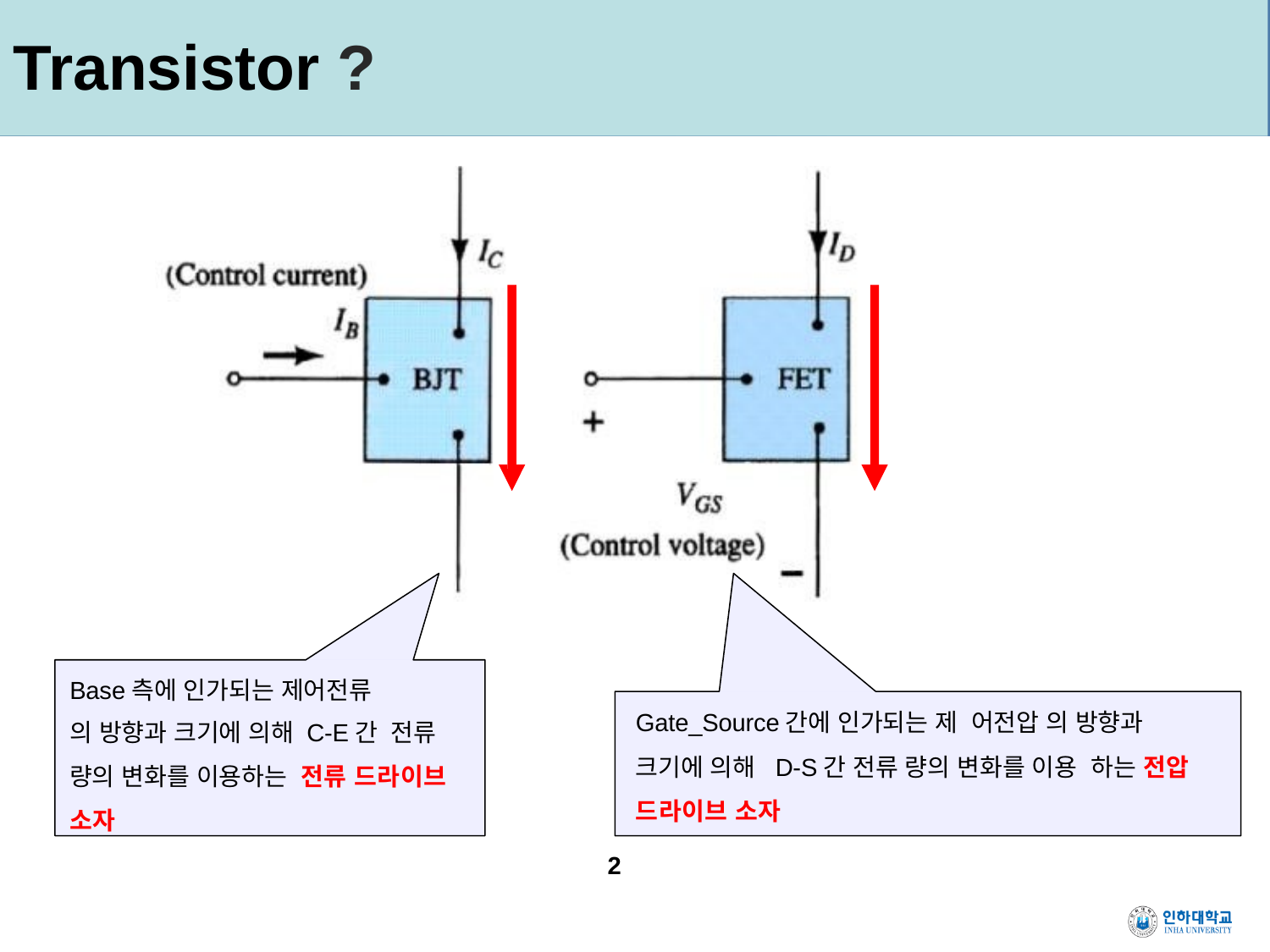

Transistor ?

Base측에 인가되는 제어전류
의 방향과 크기에 의해 C-E간  전류 량의 변화를 이용하는  전류 드라이브 소자

Gate_Source간에 인가되는 제  어전압 의 방향과 크기에 의해  D-S간 전류 량의 변화를 이용  하는 전압 드라이브 소자
2